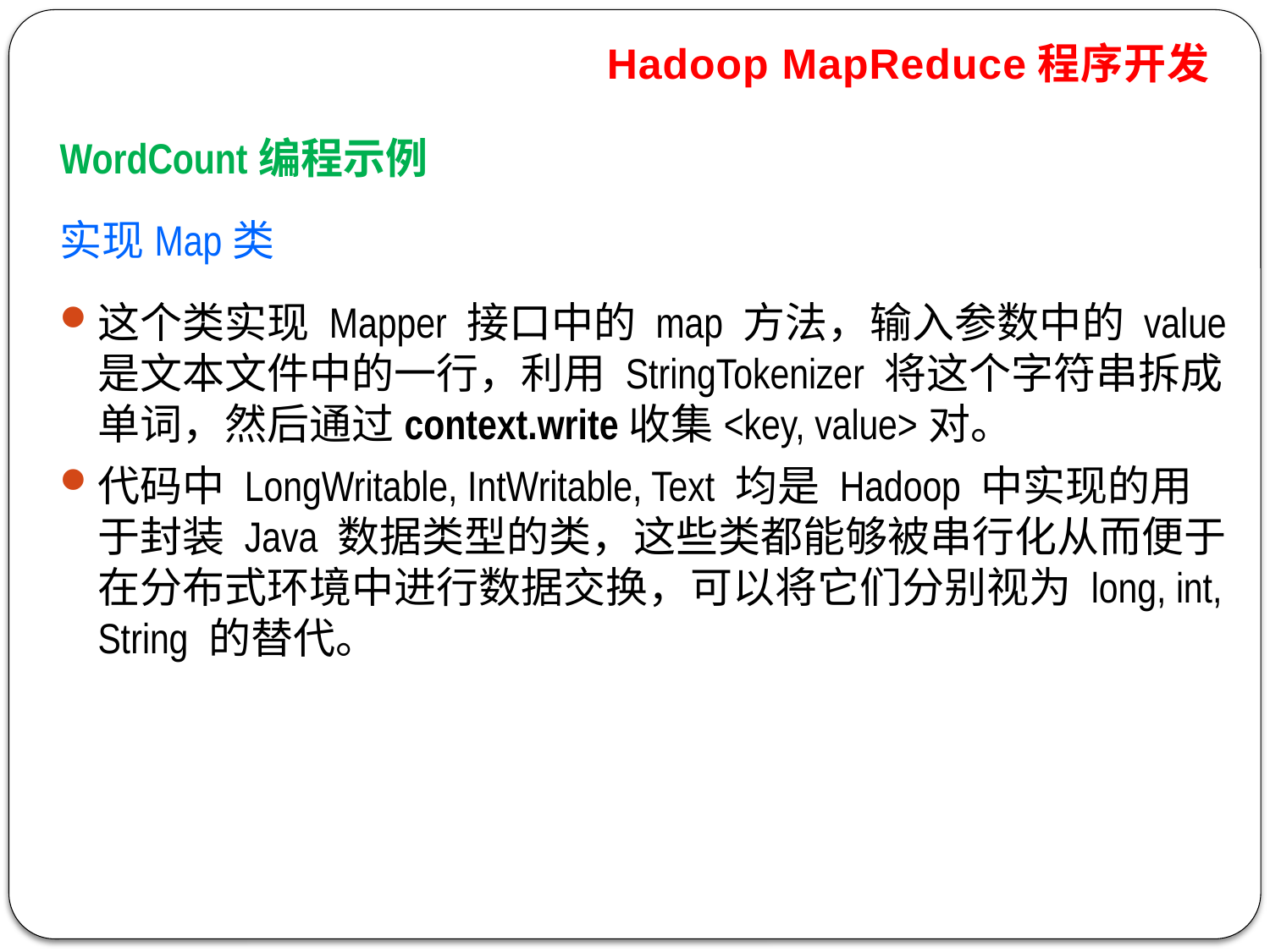

Hadoop MapReduce程序开发
WordCount编程示例
实现Map类
这个类实现 Mapper 接口中的 map 方法，输入参数中的 value 是文本文件中的一行，利用 StringTokenizer 将这个字符串拆成单词，然后通过context.write收集<key, value>对。
代码中 LongWritable, IntWritable, Text 均是 Hadoop 中实现的用于封装 Java 数据类型的类，这些类都能够被串行化从而便于在分布式环境中进行数据交换，可以将它们分别视为 long, int, String 的替代。